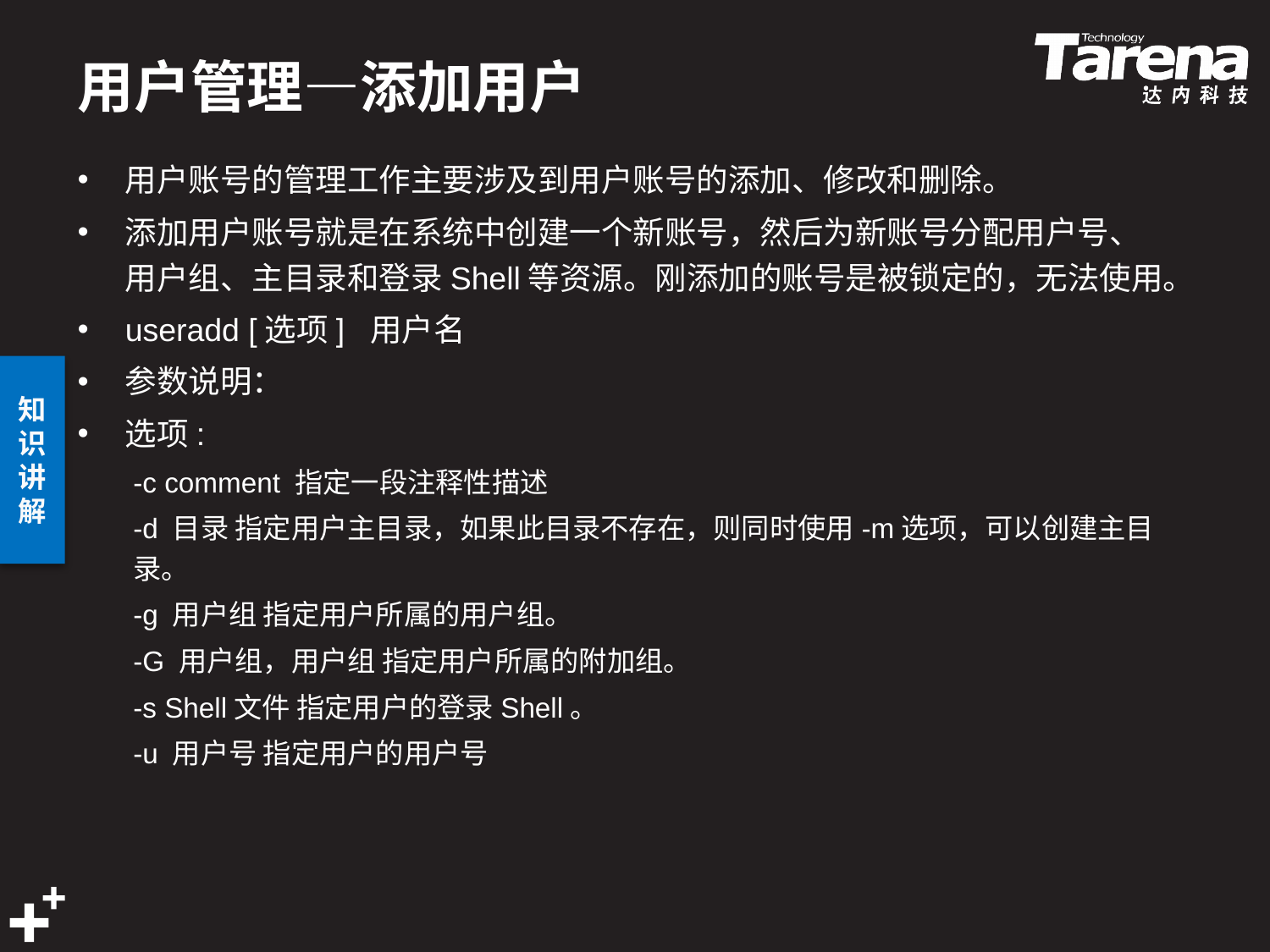

# 用户管理—添加用户
用户账号的管理工作主要涉及到用户账号的添加、修改和删除。
添加用户账号就是在系统中创建一个新账号，然后为新账号分配用户号、用户组、主目录和登录Shell等资源。刚添加的账号是被锁定的，无法使用。
useradd [选项]  用户名
参数说明：
选项:
-c comment 指定一段注释性描述
-d 目录 指定用户主目录，如果此目录不存在，则同时使用-m选项，可以创建主目录。
-g 用户组 指定用户所属的用户组。
-G 用户组，用户组 指定用户所属的附加组。
-s Shell文件 指定用户的登录Shell。
-u 用户号 指定用户的用户号